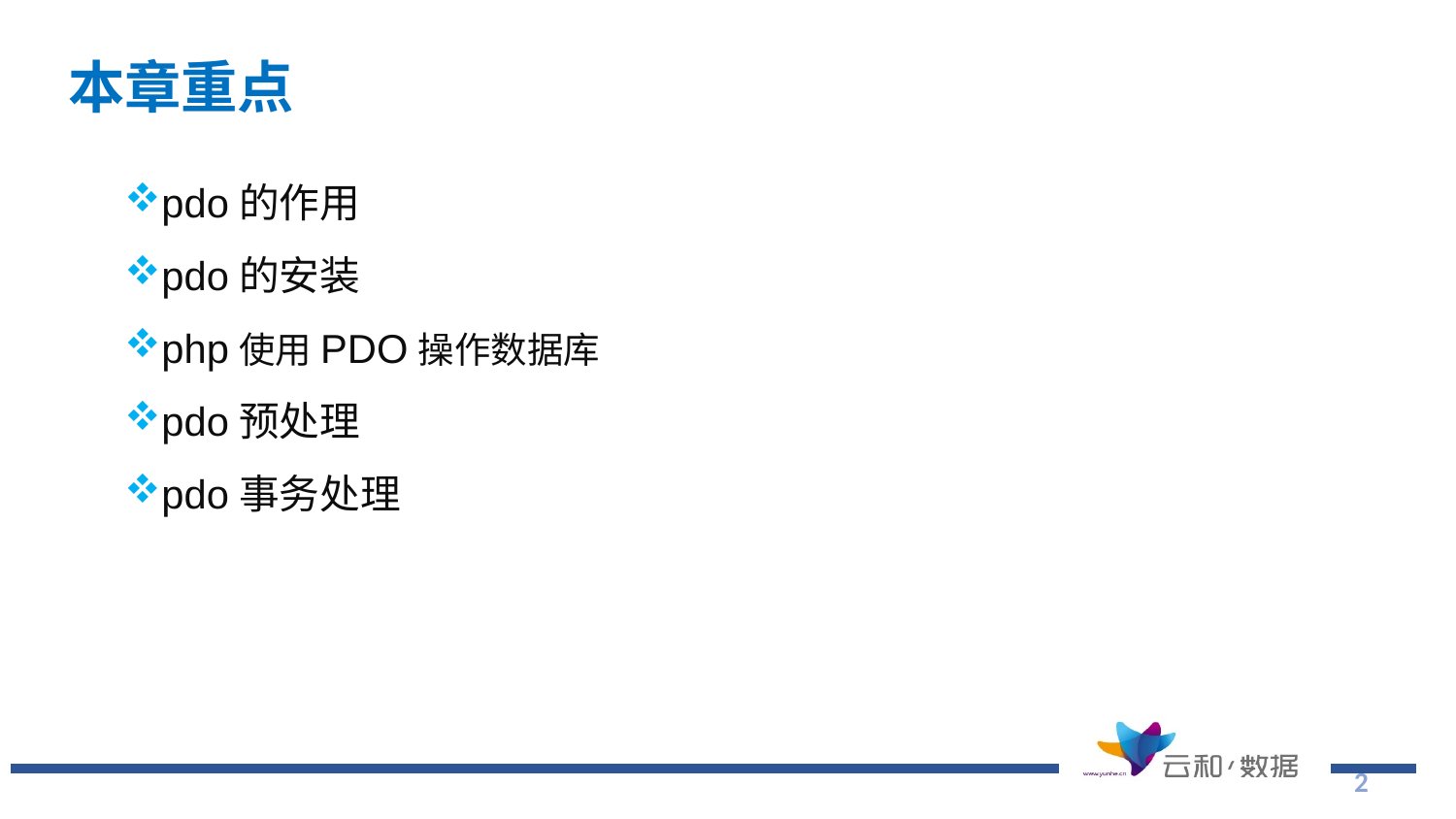

本章重点
pdo的作用
pdo的安装
php使用PDO操作数据库
pdo预处理
pdo事务处理

2